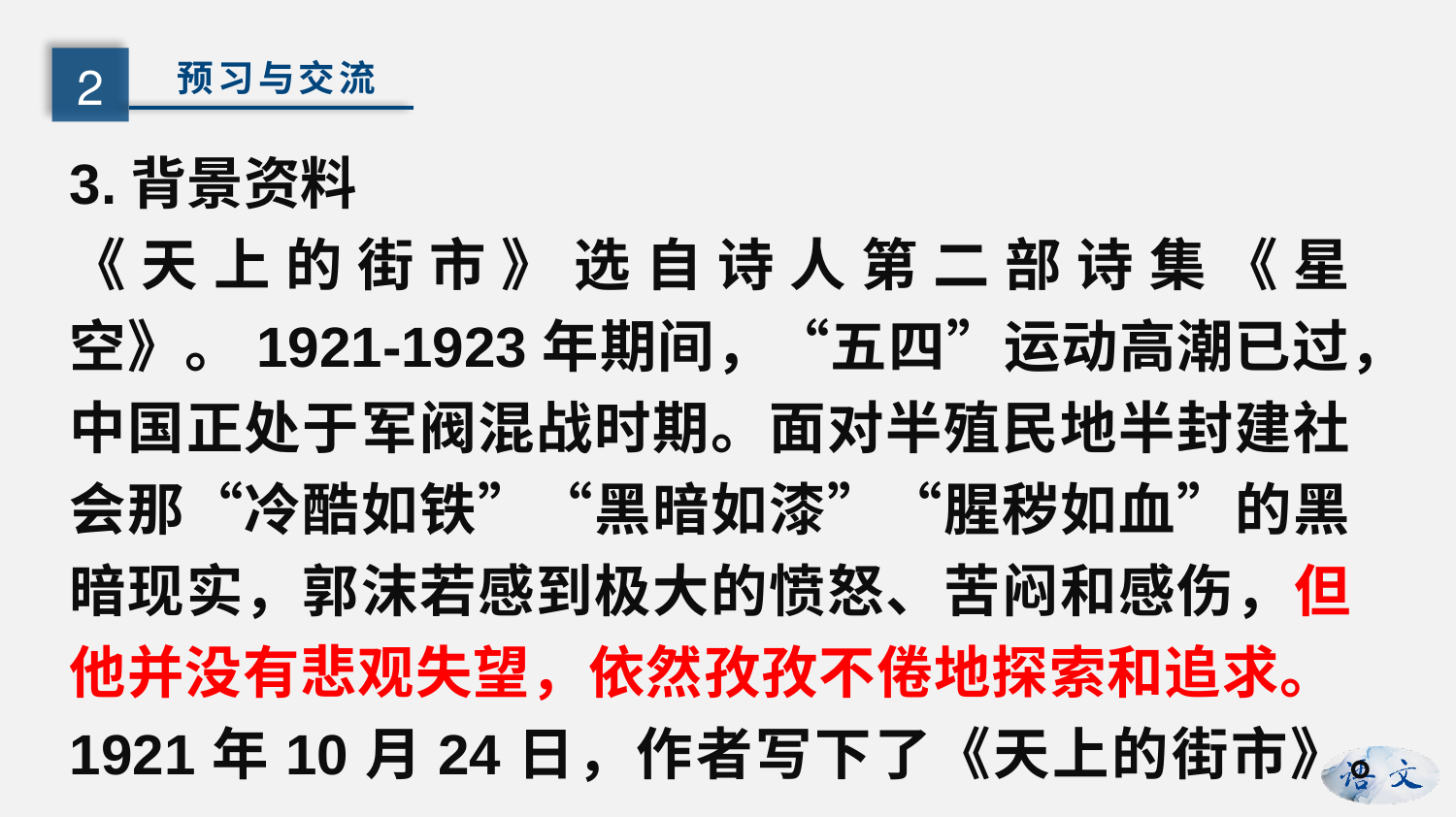

3.背景资料
《天上的街市》选自诗人第二部诗集《星空》。1921-1923年期间，“五四”运动高潮已过，中国正处于军阀混战时期。面对半殖民地半封建社会那“冷酷如铁”“黑暗如漆”“腥秽如血”的黑暗现实，郭沫若感到极大的愤怒、苦闷和感伤，但他并没有悲观失望，依然孜孜不倦地探索和追求。1921年10月24日，作者写下了《天上的街市》。